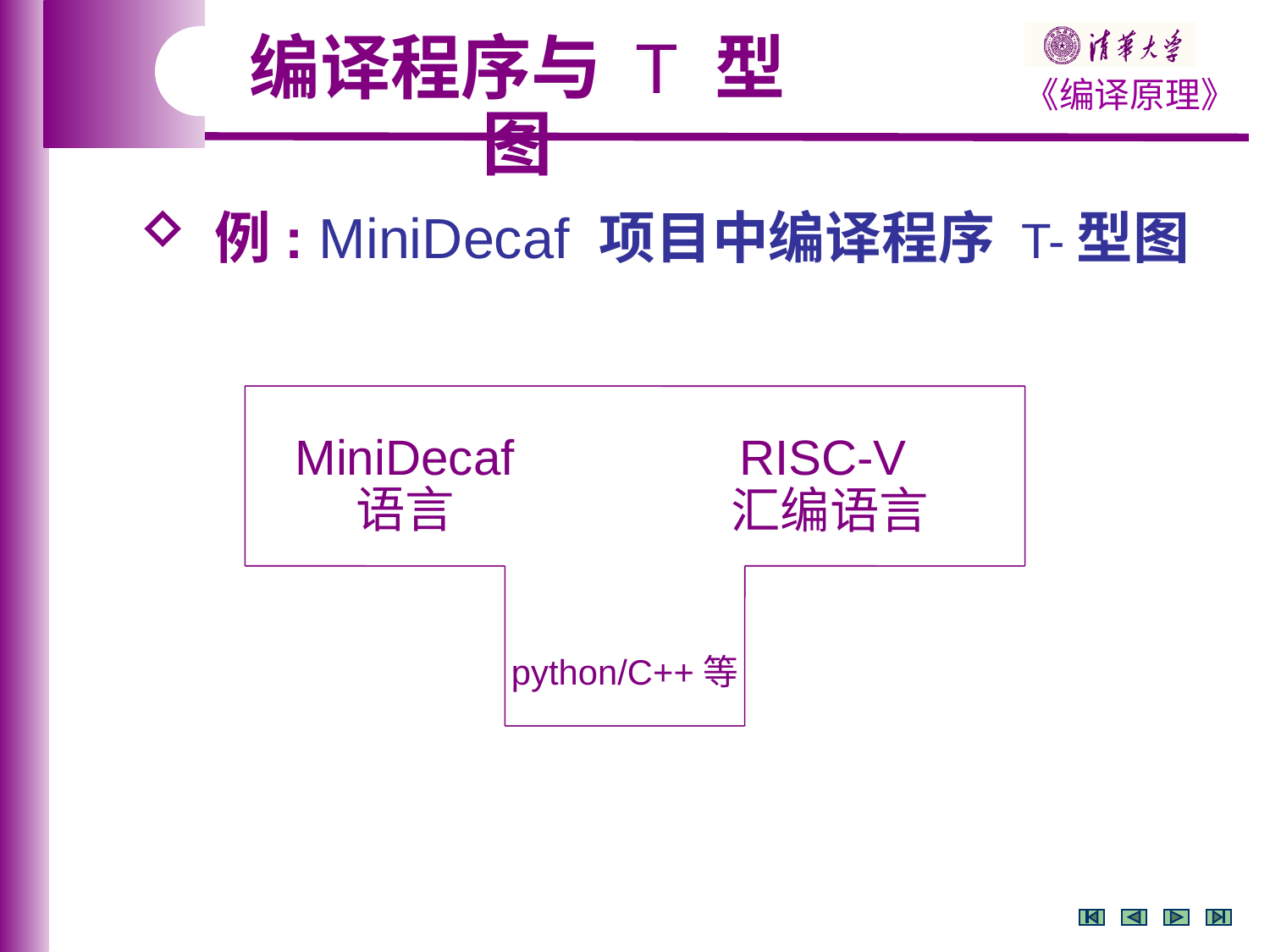

编译程序与 T 型图
 例: MiniDecaf 项目中编译程序 T-型图

MiniDecaf 语言
RISC-V
汇编语言

python/C++等